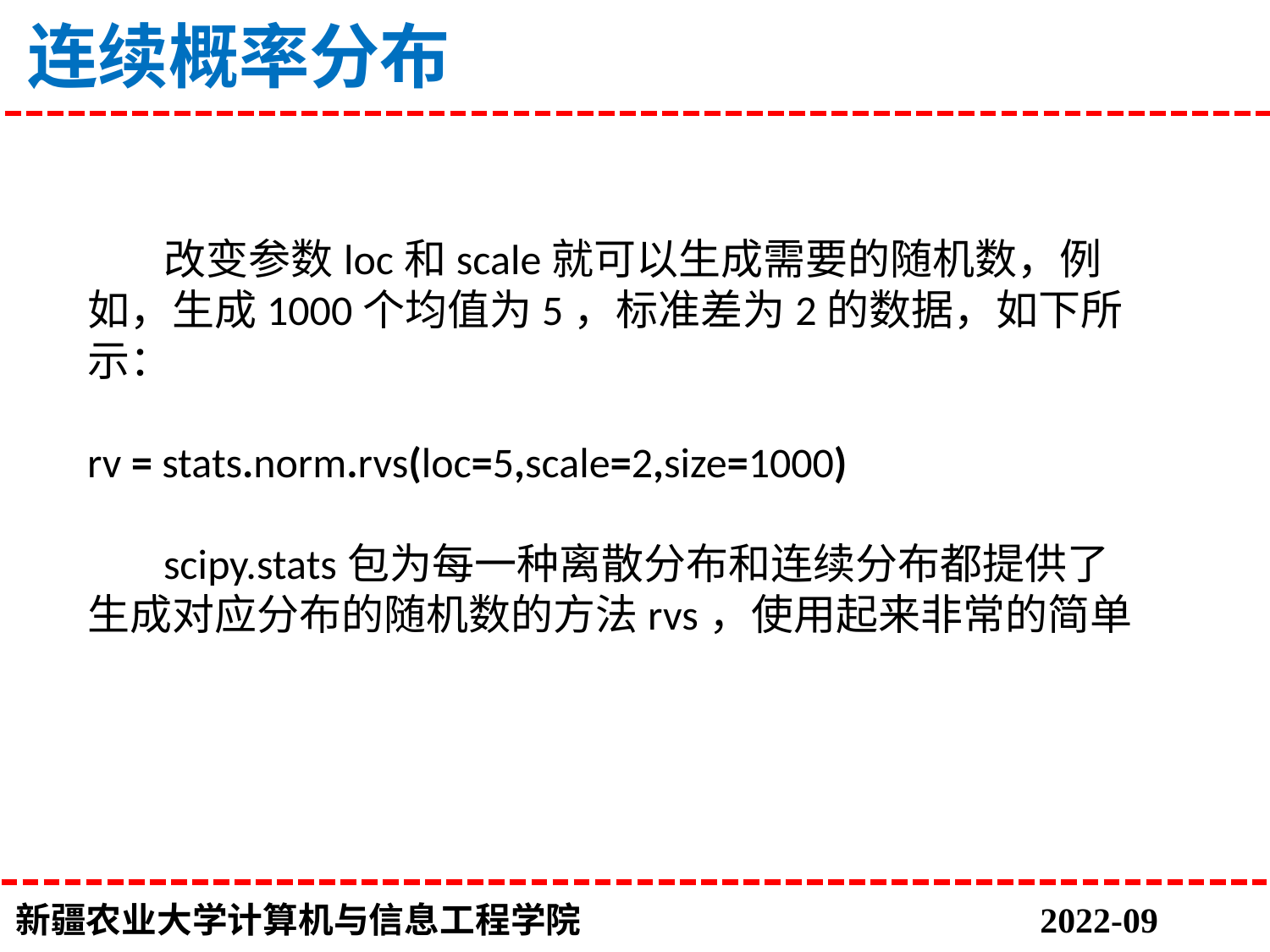

# 连续概率分布
       改变参数loc和scale就可以生成需要的随机数，例如，生成1000个均值为5，标准差为2的数据，如下所示：

rv = stats.norm.rvs(loc=5,scale=2,size=1000)

        scipy.stats包为每一种离散分布和连续分布都提供了生成对应分布的随机数的方法rvs，使用起来非常的简单